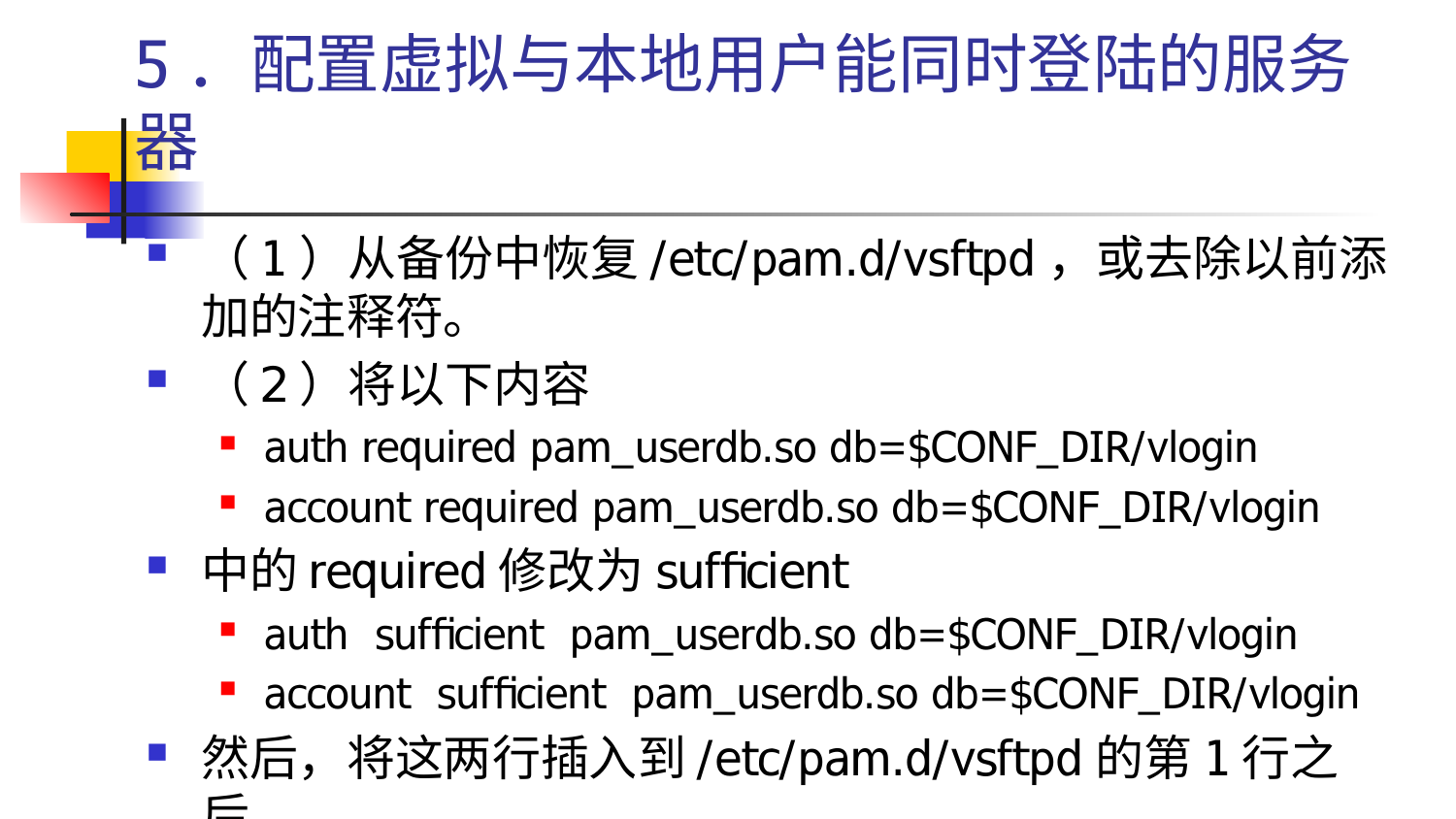

# 5．配置虚拟与本地用户能同时登陆的服务器
（1）从备份中恢复/etc/pam.d/vsftpd，或去除以前添加的注释符。
（2）将以下内容
auth required pam_userdb.so db=$CONF_DIR/vlogin
account required pam_userdb.so db=$CONF_DIR/vlogin
中的required修改为sufficient
auth  sufficient  pam_userdb.so db=$CONF_DIR/vlogin
account  sufficient  pam_userdb.so db=$CONF_DIR/vlogin
然后，将这两行插入到/etc/pam.d/vsftpd的第1行之后。